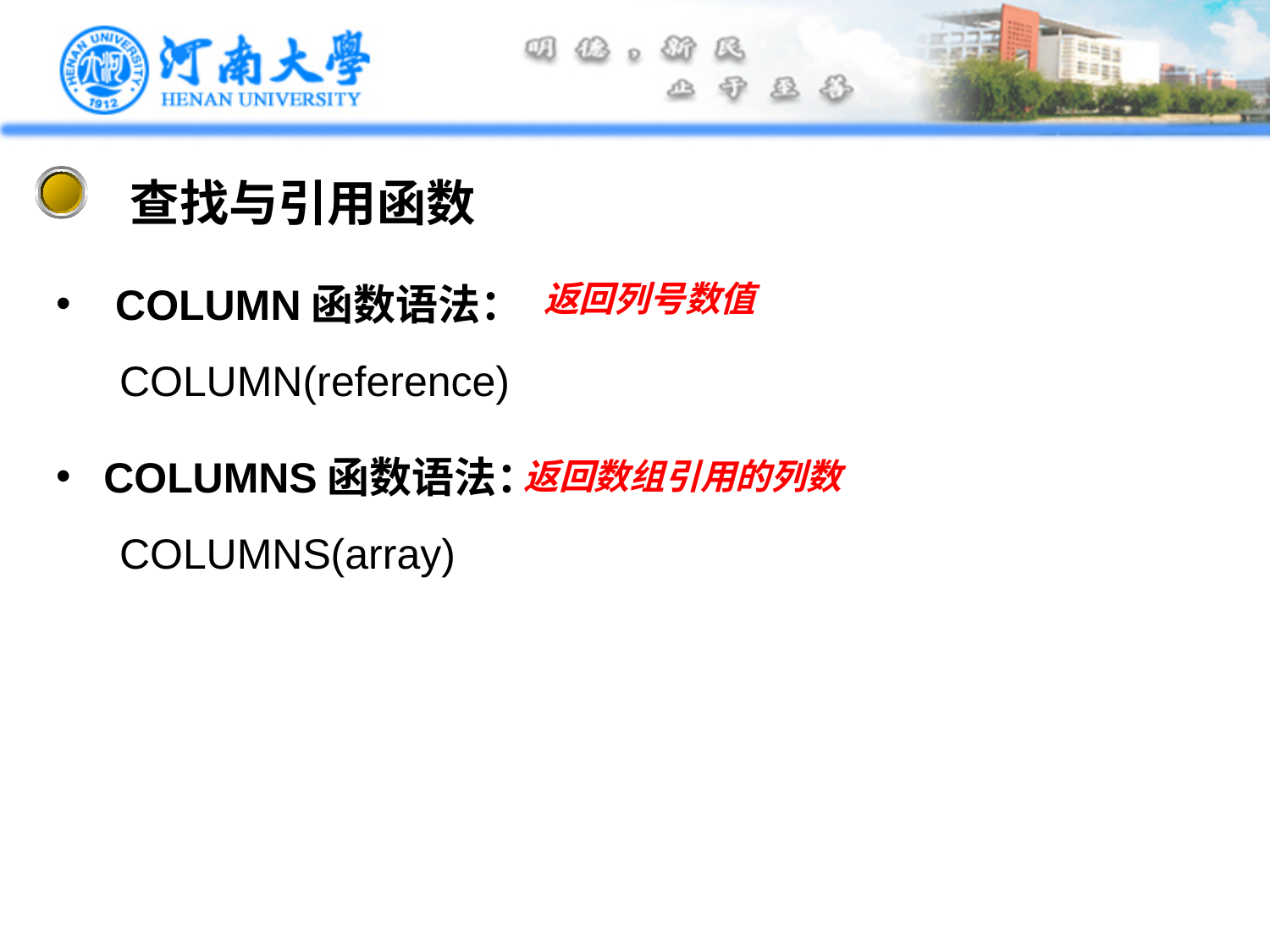

查找与引用函数

 COLUMN函数语法：
COLUMN(reference)
返回列号数值
COLUMNS函数语法：
COLUMNS(array)
返回数组引用的列数